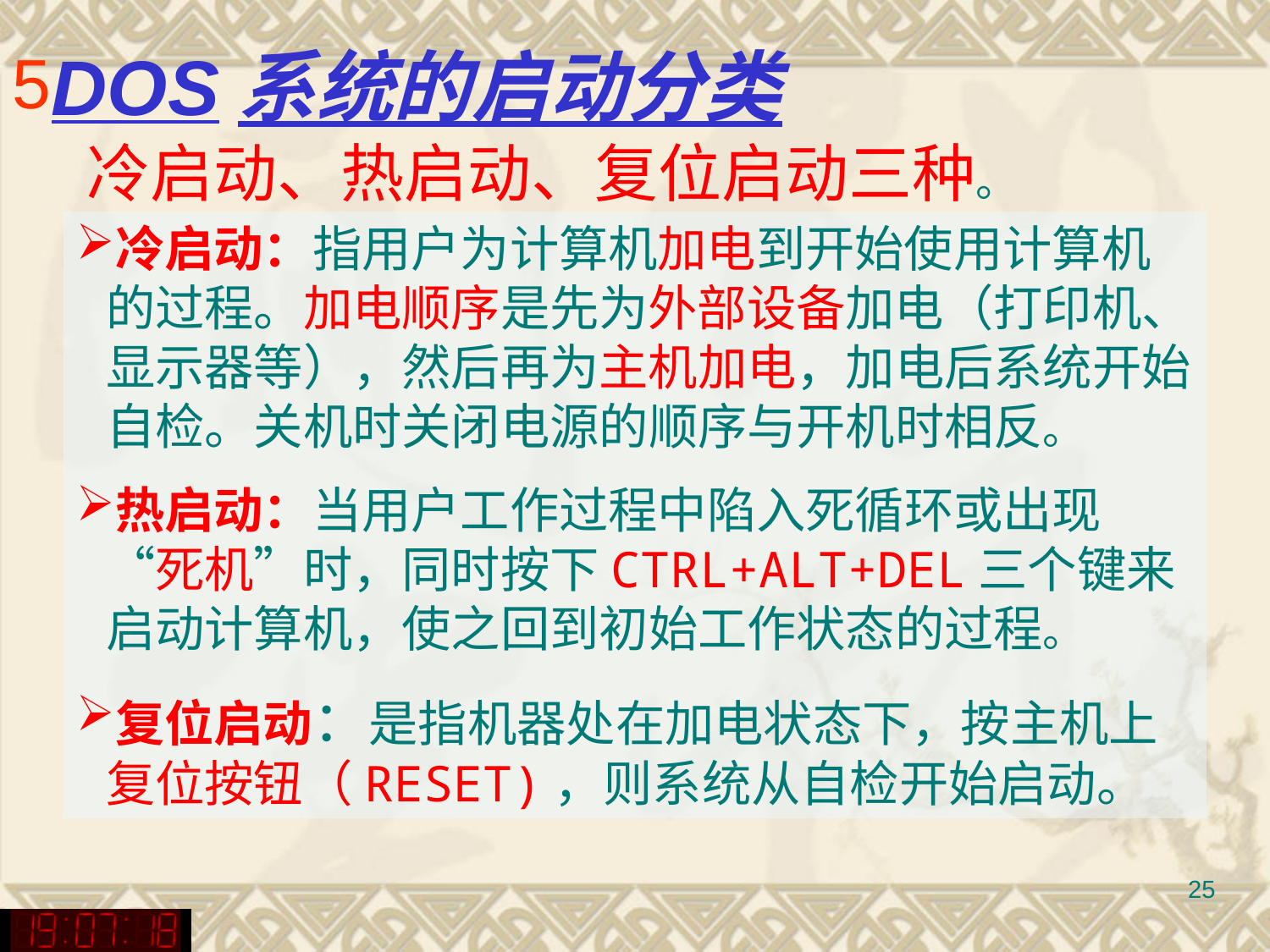

DOS系统的启动分类
冷启动、热启动、复位启动三种。
冷启动：指用户为计算机加电到开始使用计算机的过程。加电顺序是先为外部设备加电（打印机、显示器等），然后再为主机加电，加电后系统开始自检。关机时关闭电源的顺序与开机时相反。
热启动：当用户工作过程中陷入死循环或出现“死机”时，同时按下CTRL+ALT+DEL三个键来启动计算机，使之回到初始工作状态的过程。
复位启动：是指机器处在加电状态下，按主机上复位按钮（RESET)，则系统从自检开始启动。
25